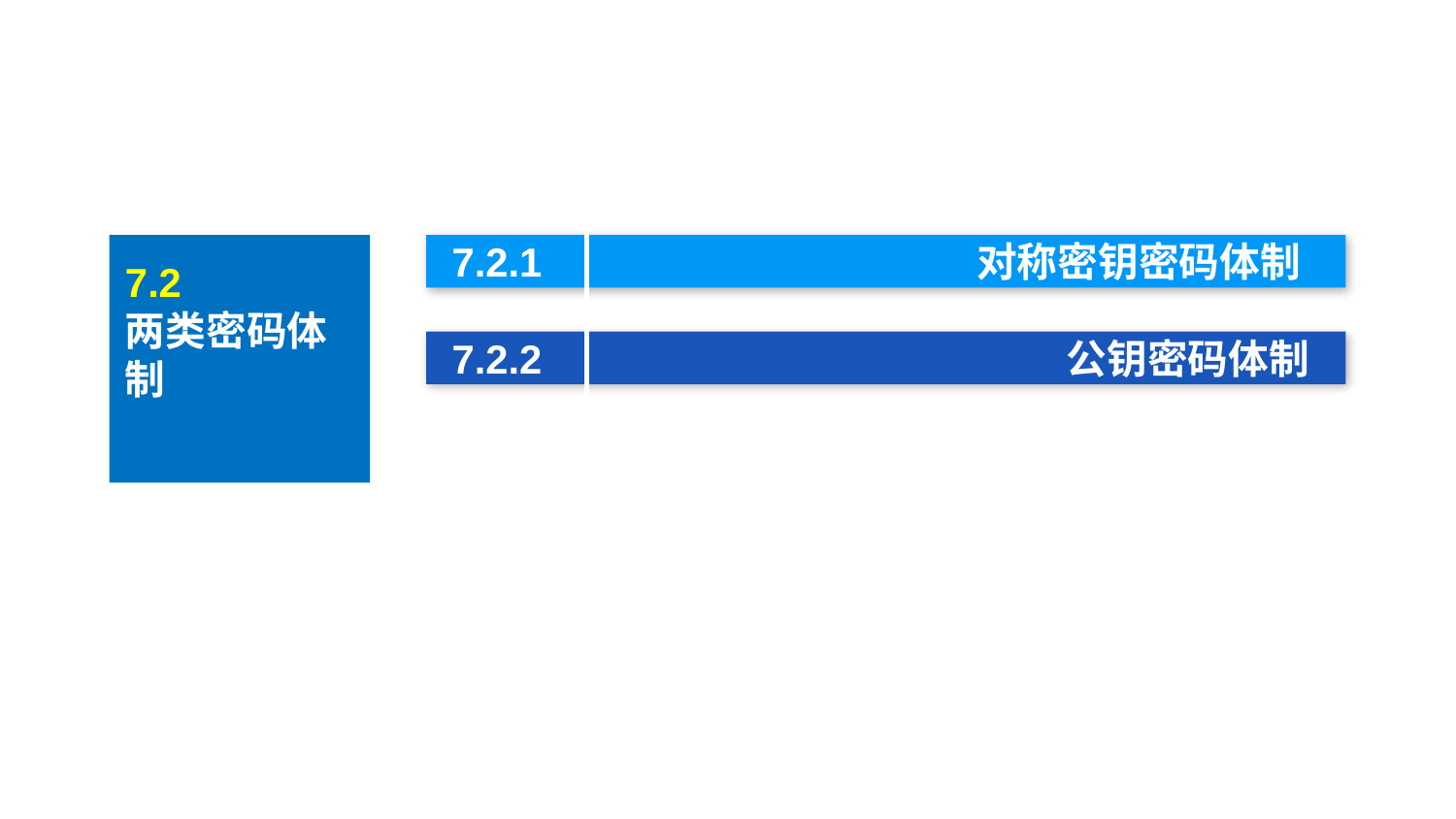

7.2.1  			       对称密钥密码体制

7.2.2  				  公钥密码体制

7.2
两类密码体制

13